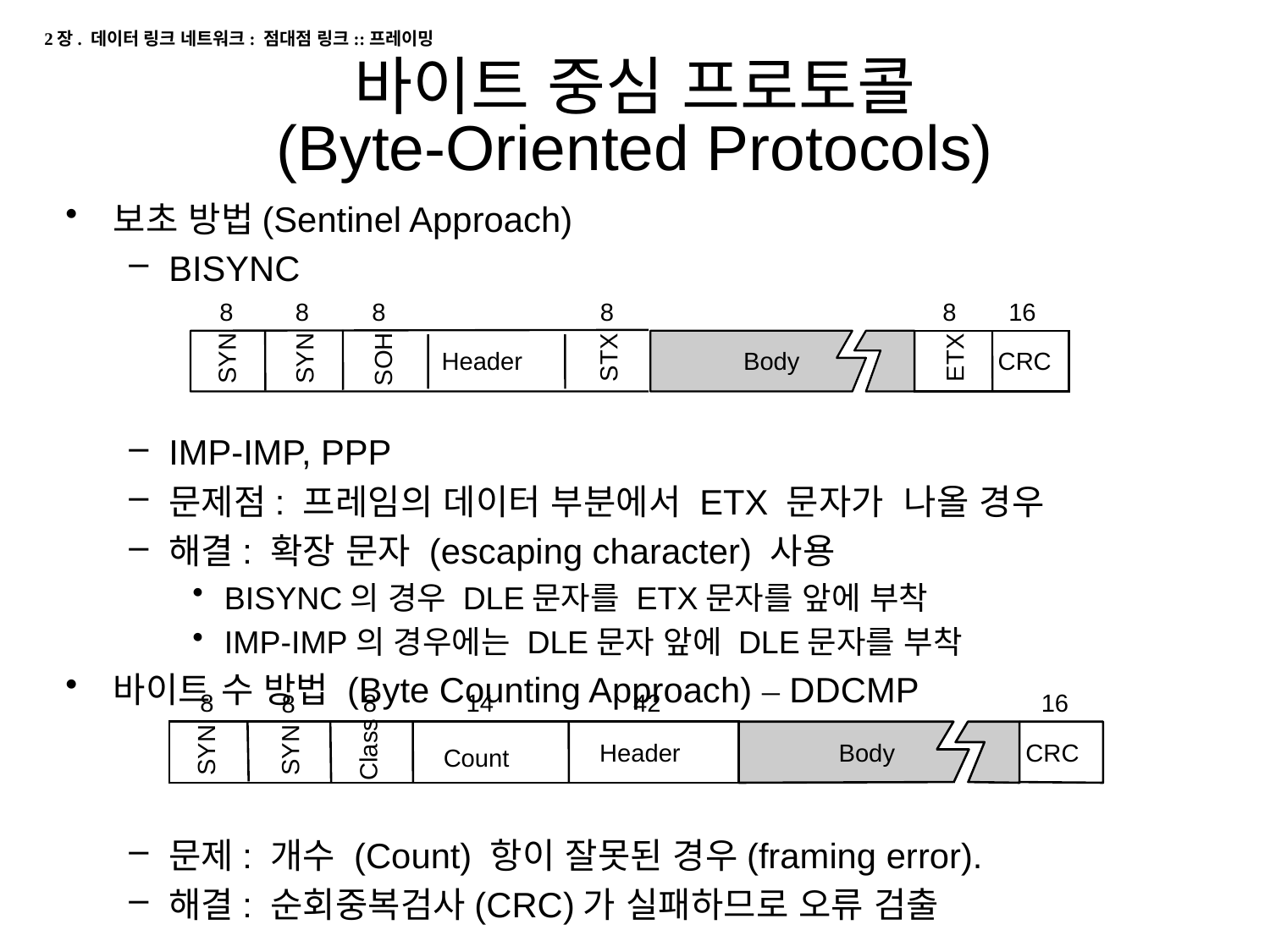

2장. 데이터 링크 네트워크: 점대점 링크::프레이밍
# 바이트 중심 프로토콜 (Byte-Oriented Protocols)
보초 방법(Sentinel Approach)
BISYNC

IMP-IMP, PPP
문제점: 프레임의 데이터 부분에서 ETX 문자가  나올 경우
해결: 확장 문자 (escaping character) 사용
BISYNC의 경우 DLE문자를 ETX문자를 앞에 부착
IMP-IMP의 경우에는 DLE문자 앞에 DLE문자를 부착
바이트 수 방법 (Byte Counting Approach) – DDCMP

문제: 개수 (Count) 항이 잘못된 경우(framing error).
해결: 순회중복검사(CRC)가 실패하므로 오류 검출
8
8
8
8
8
16

Header
Body
CRC
ETX
STX
SYN
SYN
SOH
8
8
14
42
16
8

Header
Body
CRC
Class
SYN
SYN
Count